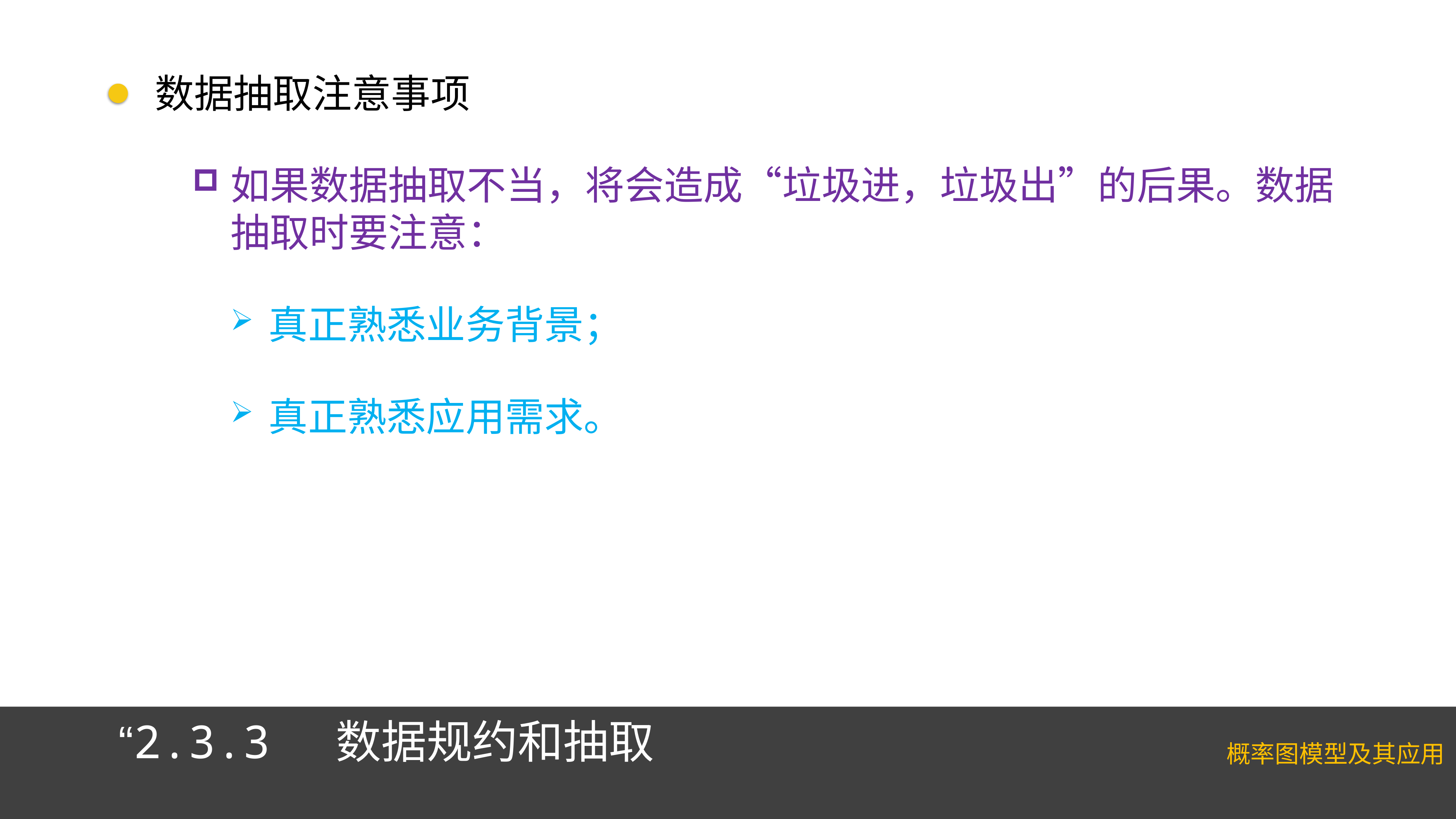

数据抽取注意事项
如果数据抽取不当，将会造成“垃圾进，垃圾出”的后果。数据抽取时要注意：
真正熟悉业务背景；
真正熟悉应用需求。

“2.3.3  数据规约和抽取